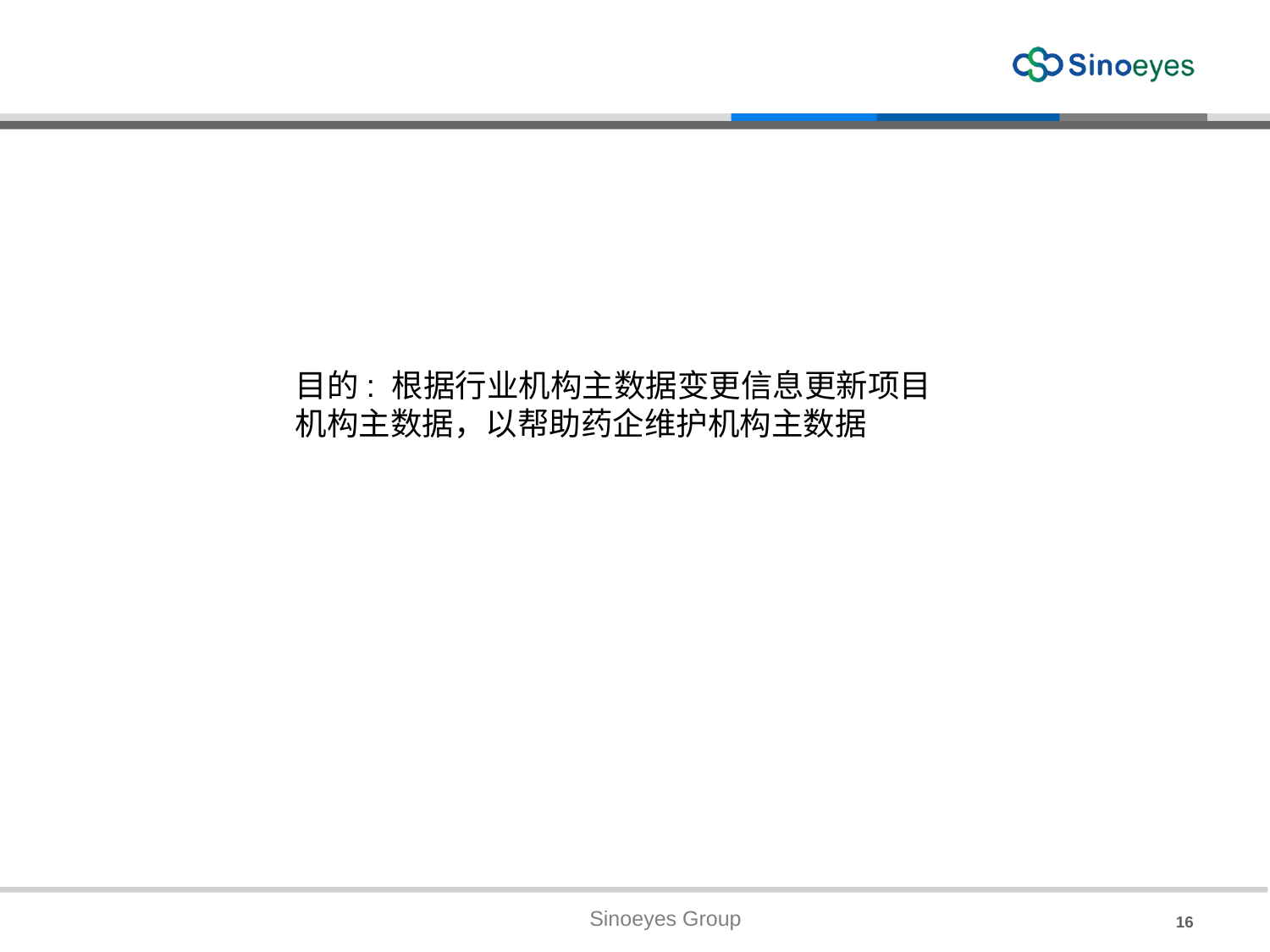

目的: 根据行业机构主数据变更信息更新项目机构主数据，以帮助药企维护机构主数据
16